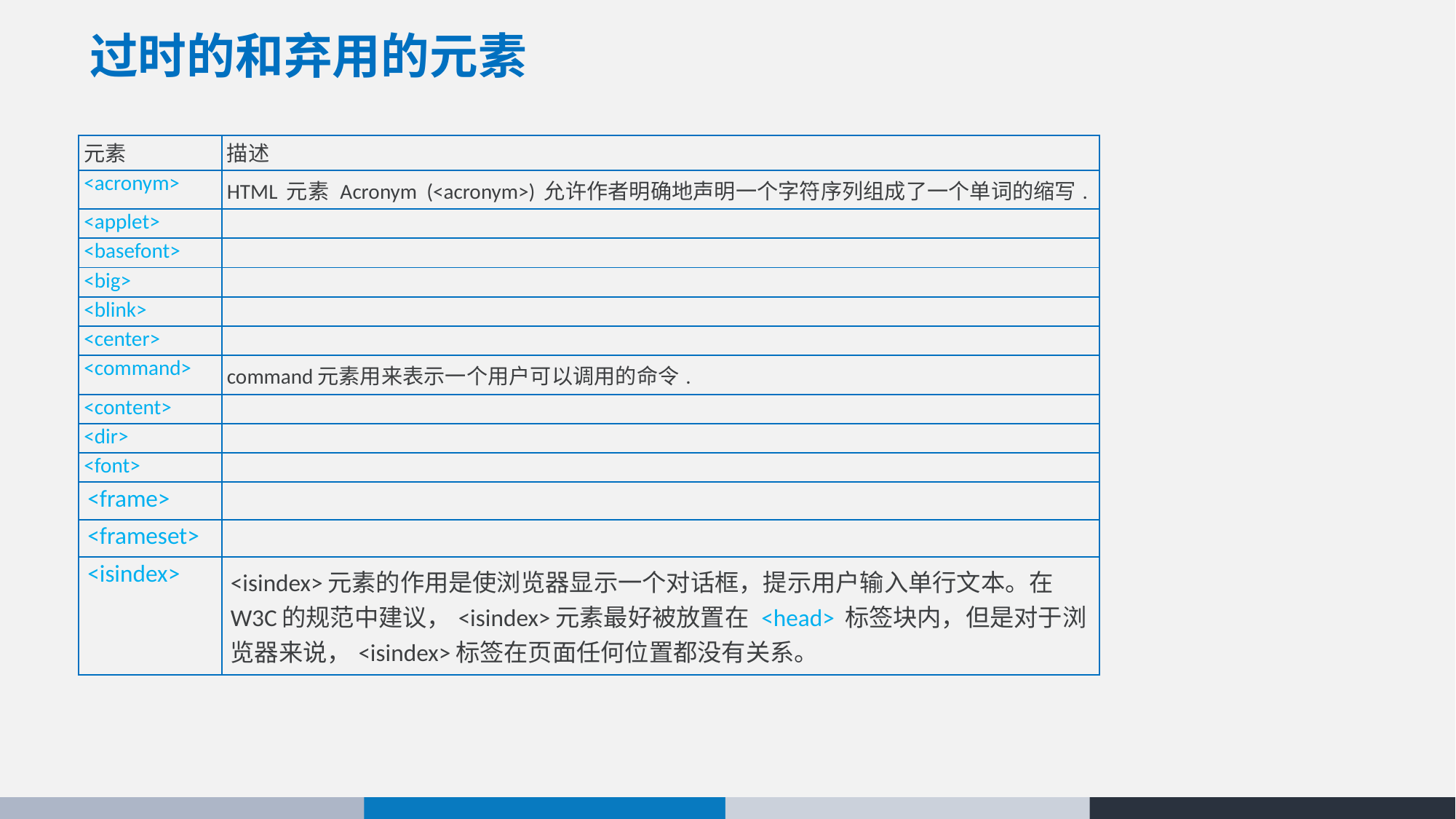

# 过时的和弃用的元素
| 元素 | 描述 |
| --- | --- |
| <acronym> | HTML 元素 Acronym  (<acronym>) 允许作者明确地声明一个字符序列组成了一个单词的缩写. |
| <applet> |  |
| <basefont> |  |
| <big> |  |
| <blink> |  |
| <center> |  |
| <command> | command元素用来表示一个用户可以调用的命令. |
| <content> |  |
| <dir> |  |
| <font> |  |
| <frame> |  |
| <frameset> |  |
| <isindex> | <isindex>元素的作用是使浏览器显示一个对话框，提示用户输入单行文本。在W3C的规范中建议，<isindex>元素最好被放置在 <head> 标签块内，但是对于浏览器来说，<isindex>标签在页面任何位置都没有关系。 |